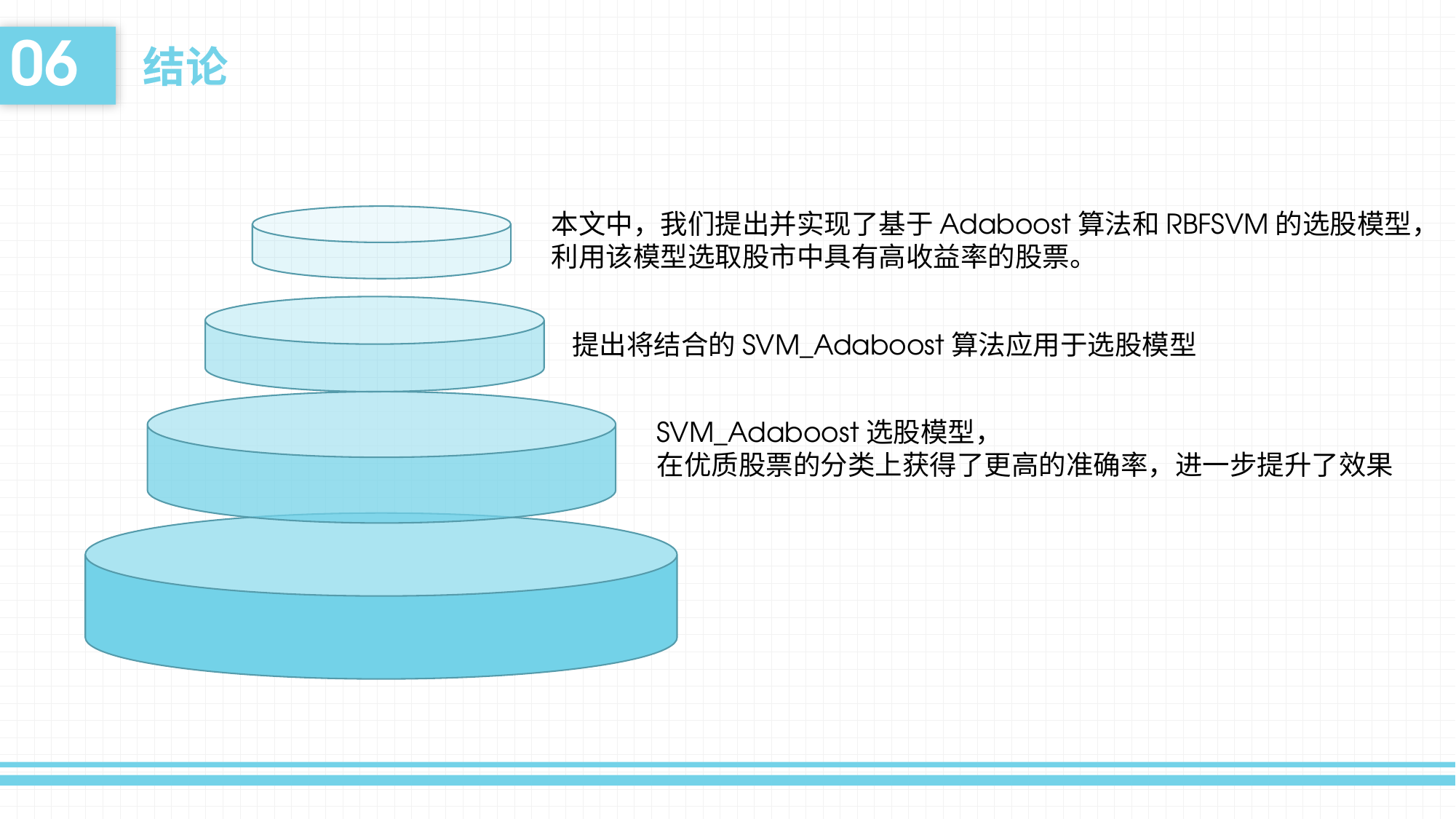

06
结论
本文中，我们提出并实现了基于Adaboost算法和RBFSVM的选股模型，
利用该模型选取股市中具有高收益率的股票。

提出将结合的SVM_Adaboost算法应用于选股模型

SVM_Adaboost选股模型，
在优质股票的分类上获得了更高的准确率，进一步提升了效果